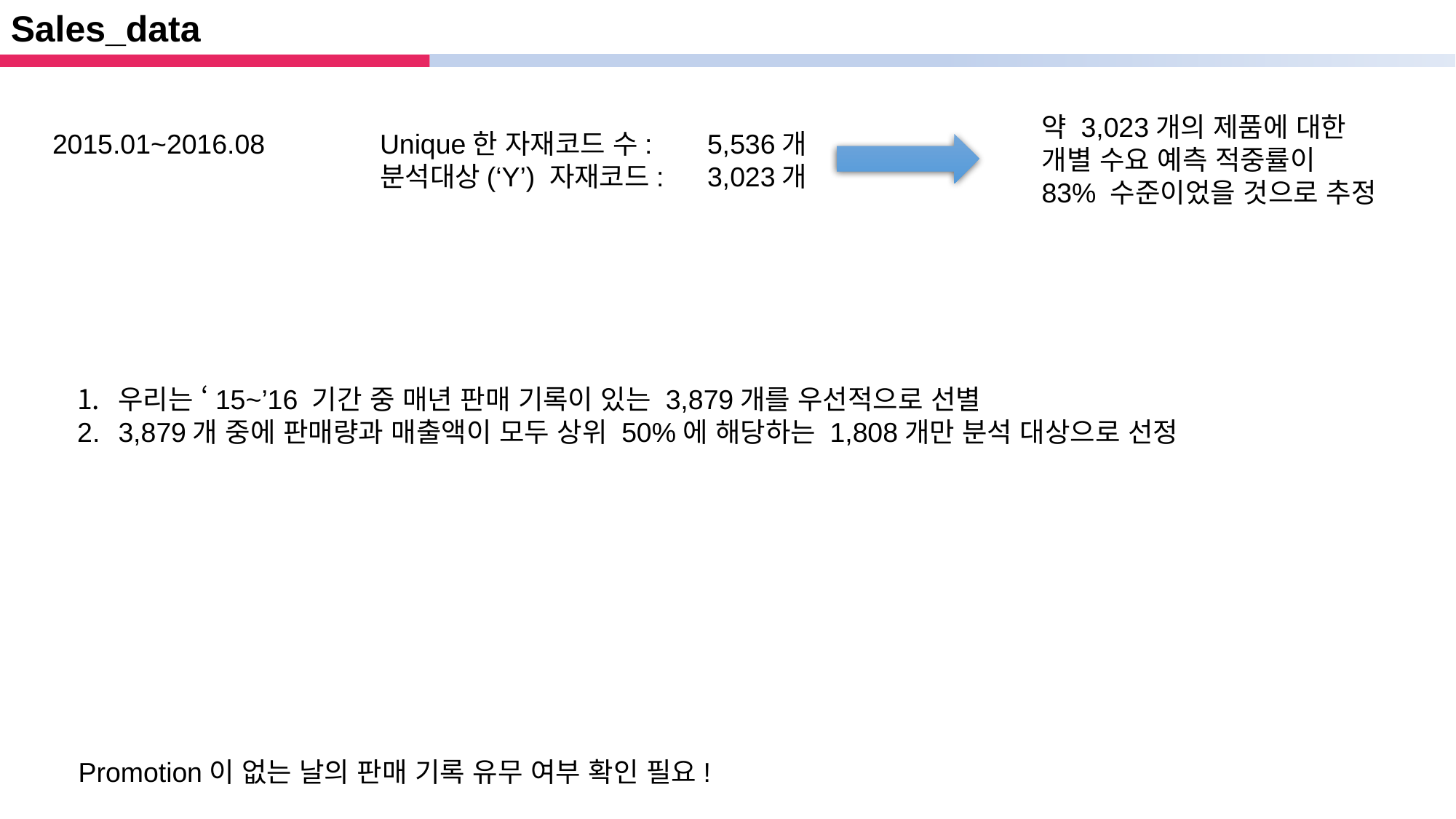

Sales_data

약 3,023개의 제품에 대한
개별 수요 예측 적중률이
83% 수준이었을 것으로 추정
2015.01~2016.08		Unique한 자재코드 수:	5,536개
			분석대상(‘Y’) 자재코드:	3,023개

우리는 ‘15~’16 기간 중 매년 판매 기록이 있는 3,879개를 우선적으로 선별
3,879개 중에 판매량과 매출액이 모두 상위 50%에 해당하는 1,808개만 분석 대상으로 선정

Promotion이 없는 날의 판매 기록 유무 여부 확인 필요!